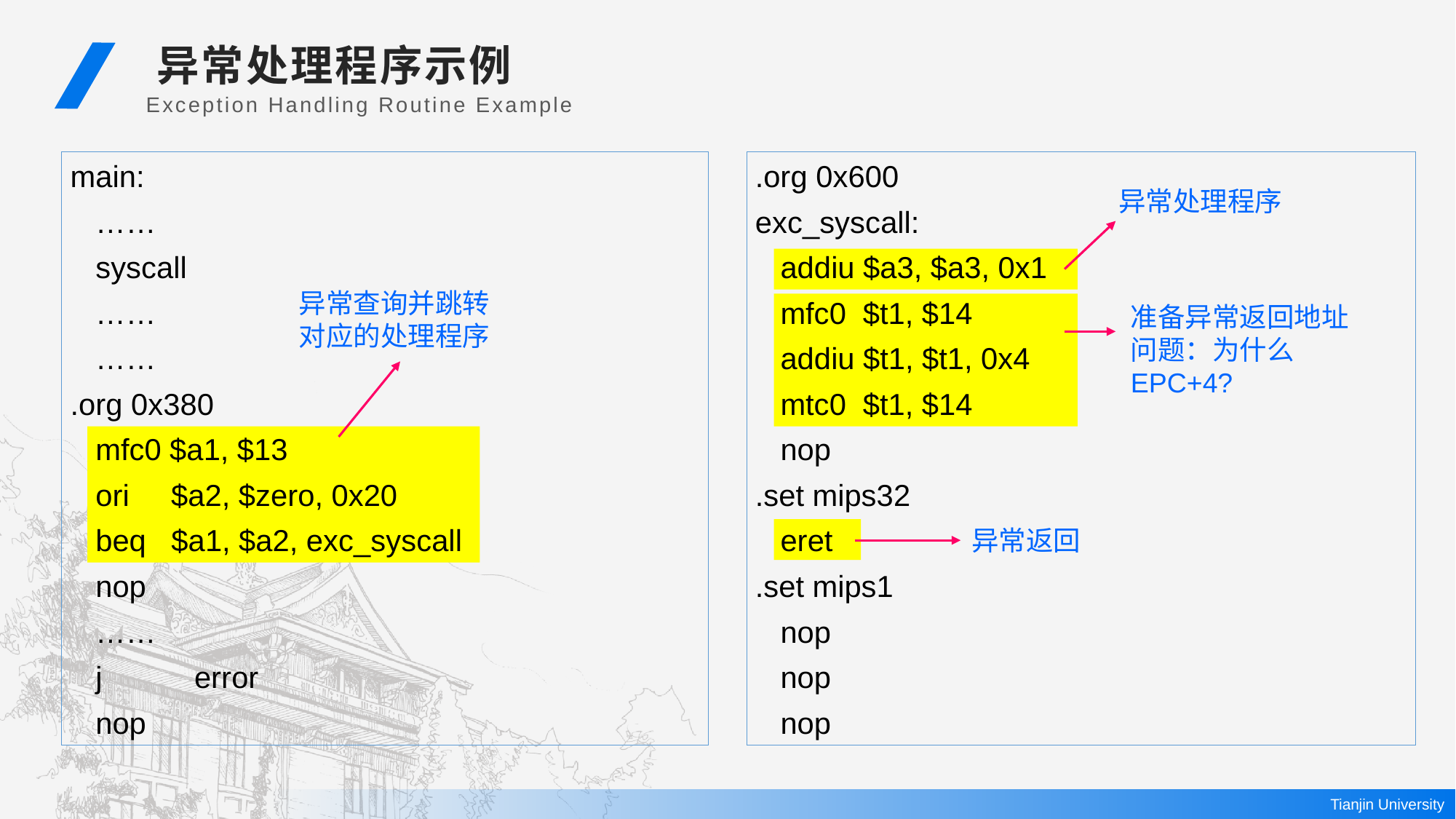

异常处理程序示例
Exception Handling Routine Example
main:
   ……
   syscall
   ……
   ……
.org 0x380
   mfc0 $a1, $13
   ori     $a2, $zero, 0x20
   beq   $a1, $a2, exc_syscall
   nop
   ……
   j           error
   nop
.org 0x600
exc_syscall:
   addiu $a3, $a3, 0x1
   mfc0  $t1, $14
   addiu $t1, $t1, 0x4
   mtc0  $t1, $14
   nop
.set mips32
   eret
.set mips1
   nop
   nop
   nop
异常处理程序

异常查询并跳转对应的处理程序

准备异常返回地址
问题：为什么EPC+4?

异常返回